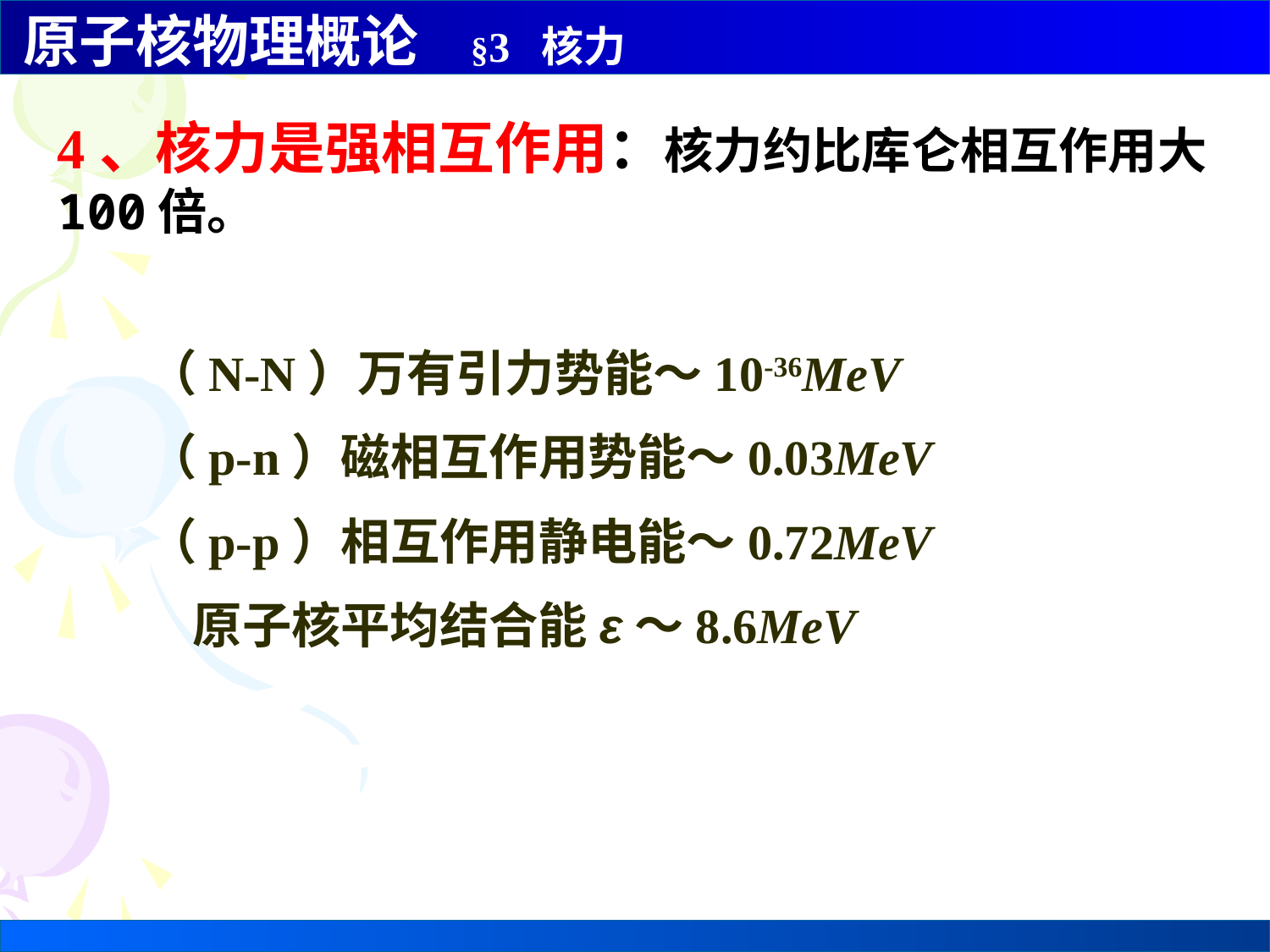

4、核力是强相互作用：核力约比库仑相互作用大100倍。
（N-N）万有引力势能～10-36MeV
（p-n）磁相互作用势能～0.03MeV
（p-p）相互作用静电能～0.72MeV
   原子核平均结合能ε～8.6MeV